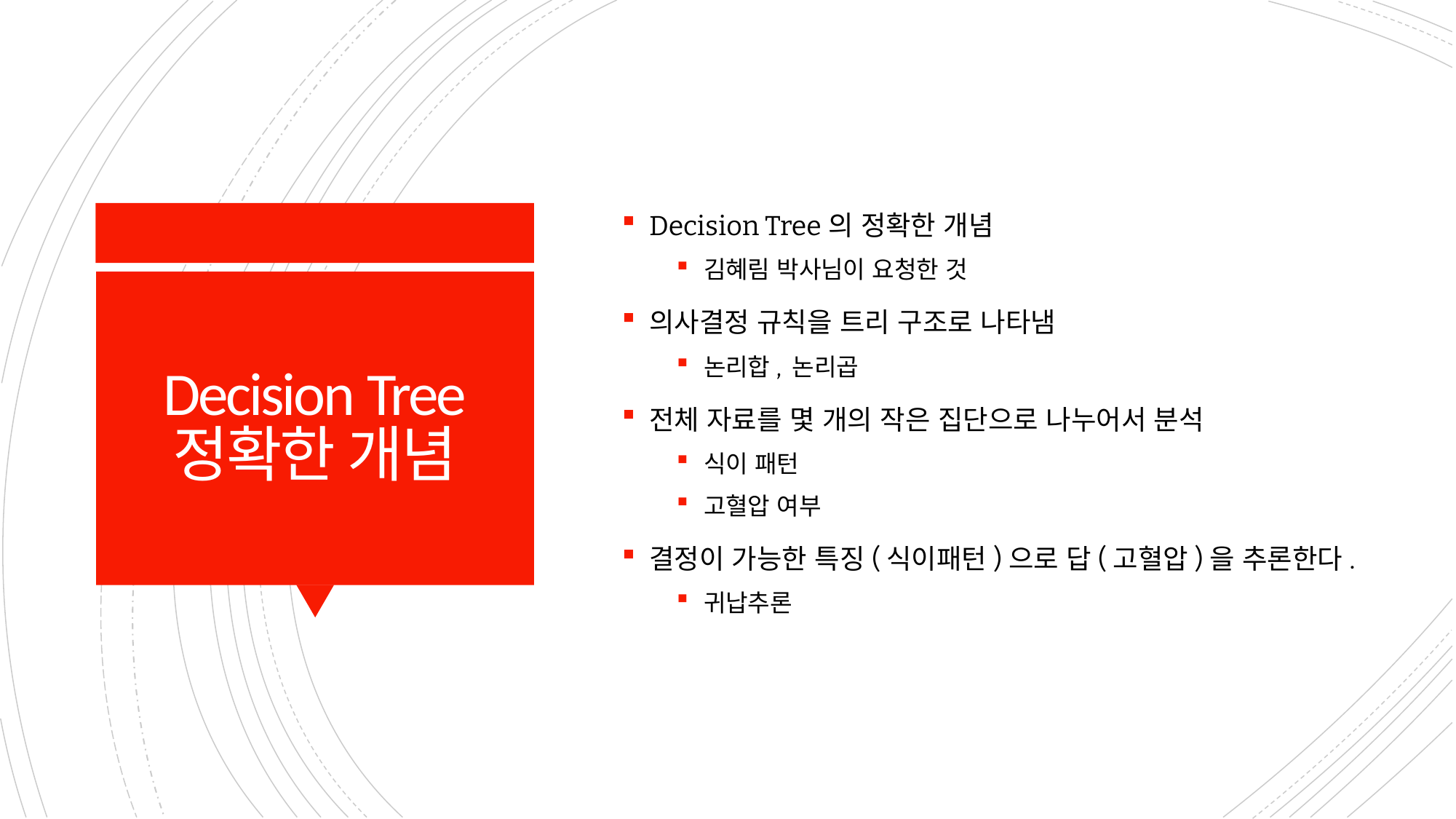

Decision Tree의 정확한 개념
김혜림 박사님이 요청한 것
의사결정 규칙을 트리 구조로 나타냄
논리합, 논리곱
전체 자료를 몇 개의 작은 집단으로 나누어서 분석
식이 패턴
고혈압 여부
결정이 가능한 특징(식이패턴)으로 답(고혈압)을 추론한다.
귀납추론
# Decision Tree 정확한 개념